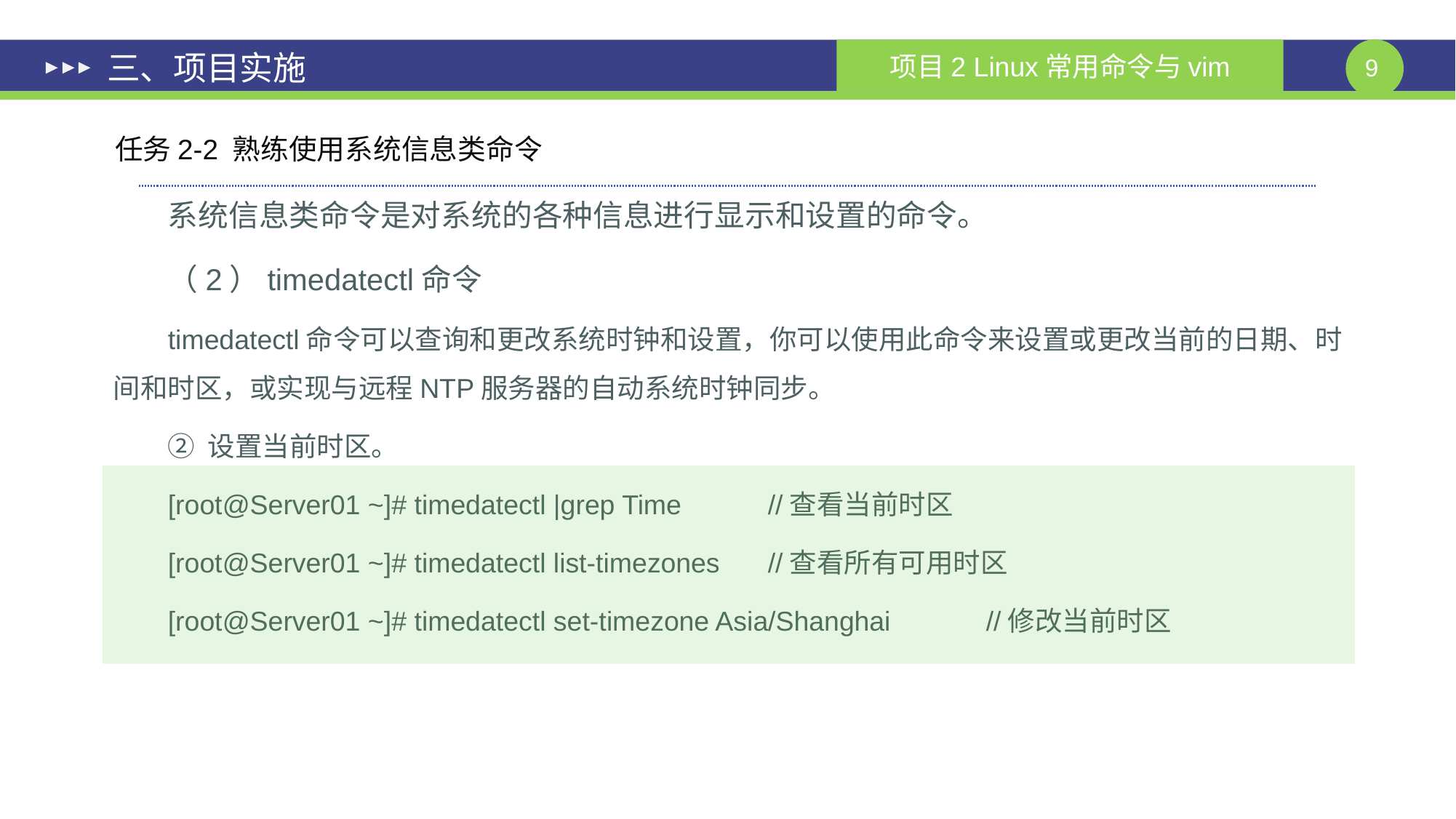

# 三、项目实施
任务2-2 熟练使用系统信息类命令
系统信息类命令是对系统的各种信息进行显示和设置的命令。
（2）timedatectl命令
timedatectl命令可以查询和更改系统时钟和设置，你可以使用此命令来设置或更改当前的日期、时间和时区，或实现与远程NTP服务器的自动系统时钟同步。
② 设置当前时区。
[root@Server01 ~]# timedatectl |grep Time     	//查看当前时区
[root@Server01 ~]# timedatectl list-timezones	//查看所有可用时区
[root@Server01 ~]# timedatectl set-timezone Asia/Shanghai	//修改当前时区